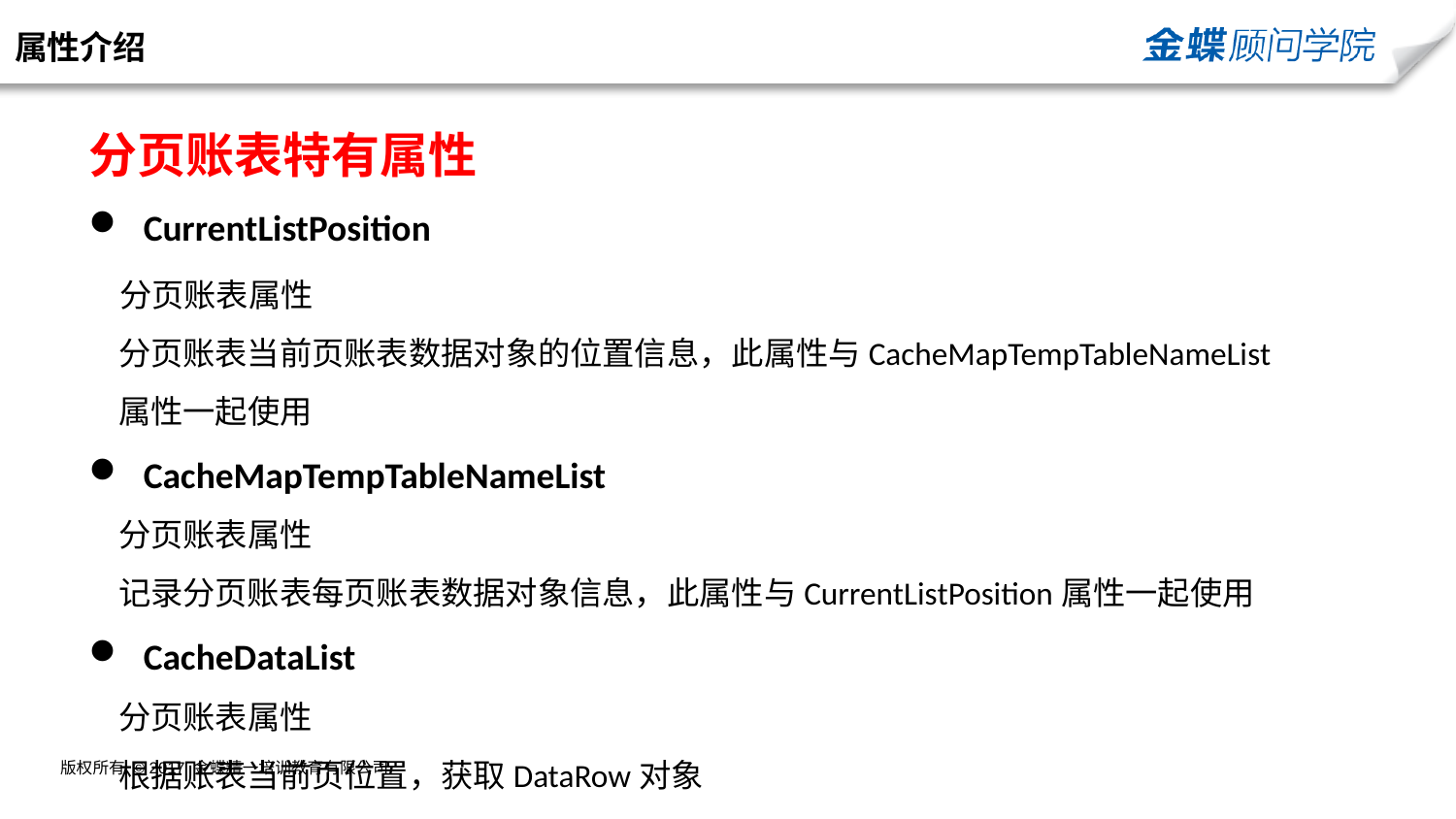

属性介绍

分页账表特有属性
CurrentListPosition
   分页账表属性
   分页账表当前页账表数据对象的位置信息，此属性与CacheMapTempTableNameList
   属性一起使用
CacheMapTempTableNameList
   分页账表属性
   记录分页账表每页账表数据对象信息，此属性与CurrentListPosition属性一起使用
CacheDataList
   分页账表属性
   根据账表当前页位置，获取DataRow对象